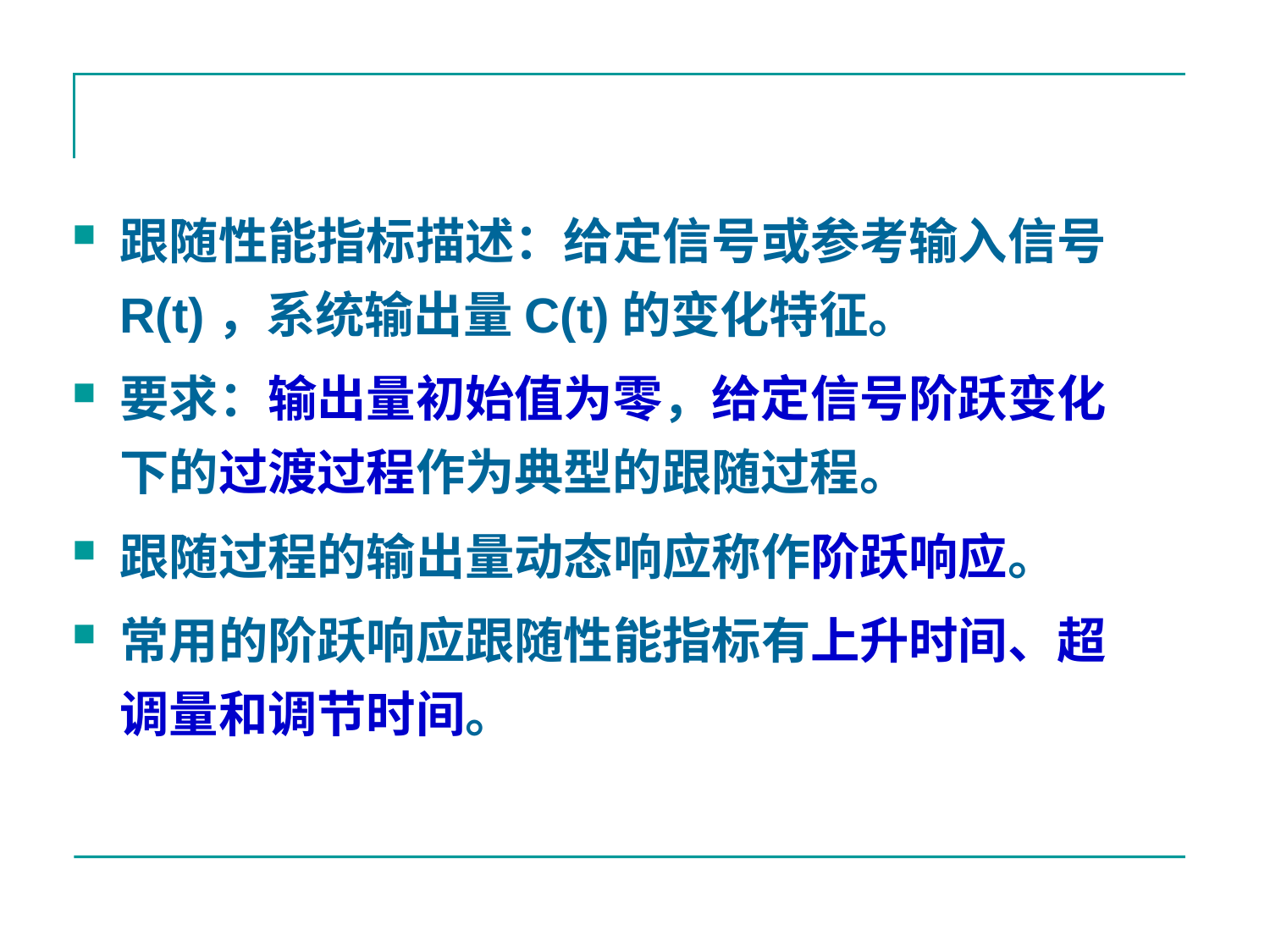

#
跟随性能指标描述：给定信号或参考输入信号R(t)，系统输出量C(t)的变化特征。
要求：输出量初始值为零，给定信号阶跃变化下的过渡过程作为典型的跟随过程。
跟随过程的输出量动态响应称作阶跃响应。
常用的阶跃响应跟随性能指标有上升时间、超调量和调节时间。